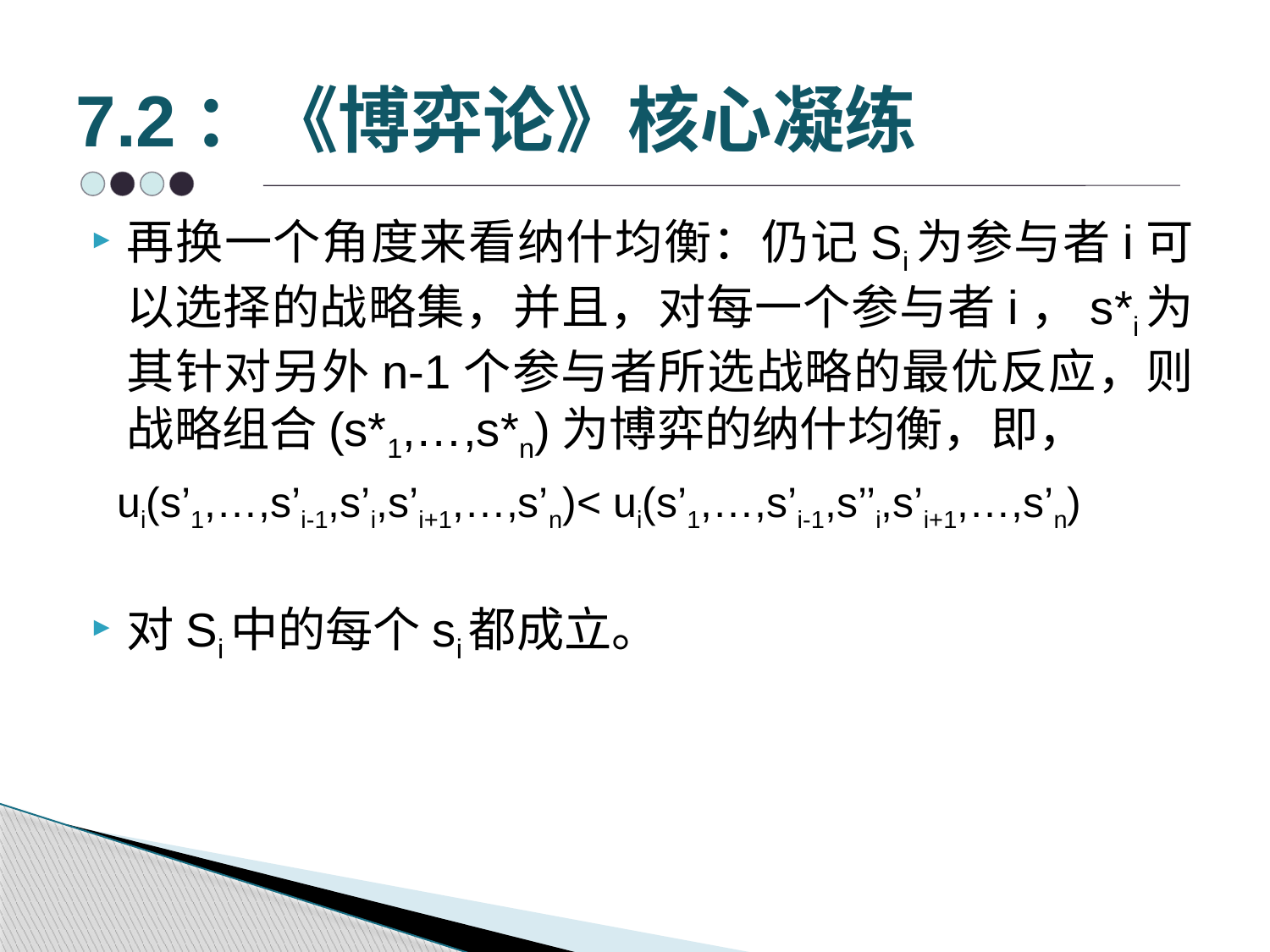

# 7.2：《博弈论》核心凝练

再换一个角度来看纳什均衡：仍记Si为参与者i可以选择的战略集，并且，对每一个参与者i，s*i为其针对另外n-1个参与者所选战略的最优反应，则战略组合(s*1,…,s*n)为博弈的纳什均衡，即，

对Si中的每个si都成立。

ui(s’1,…,s’i-1,s’i,s’i+1,…,s’n)< ui(s’1,…,s’i-1,s’’i,s’i+1,…,s’n)